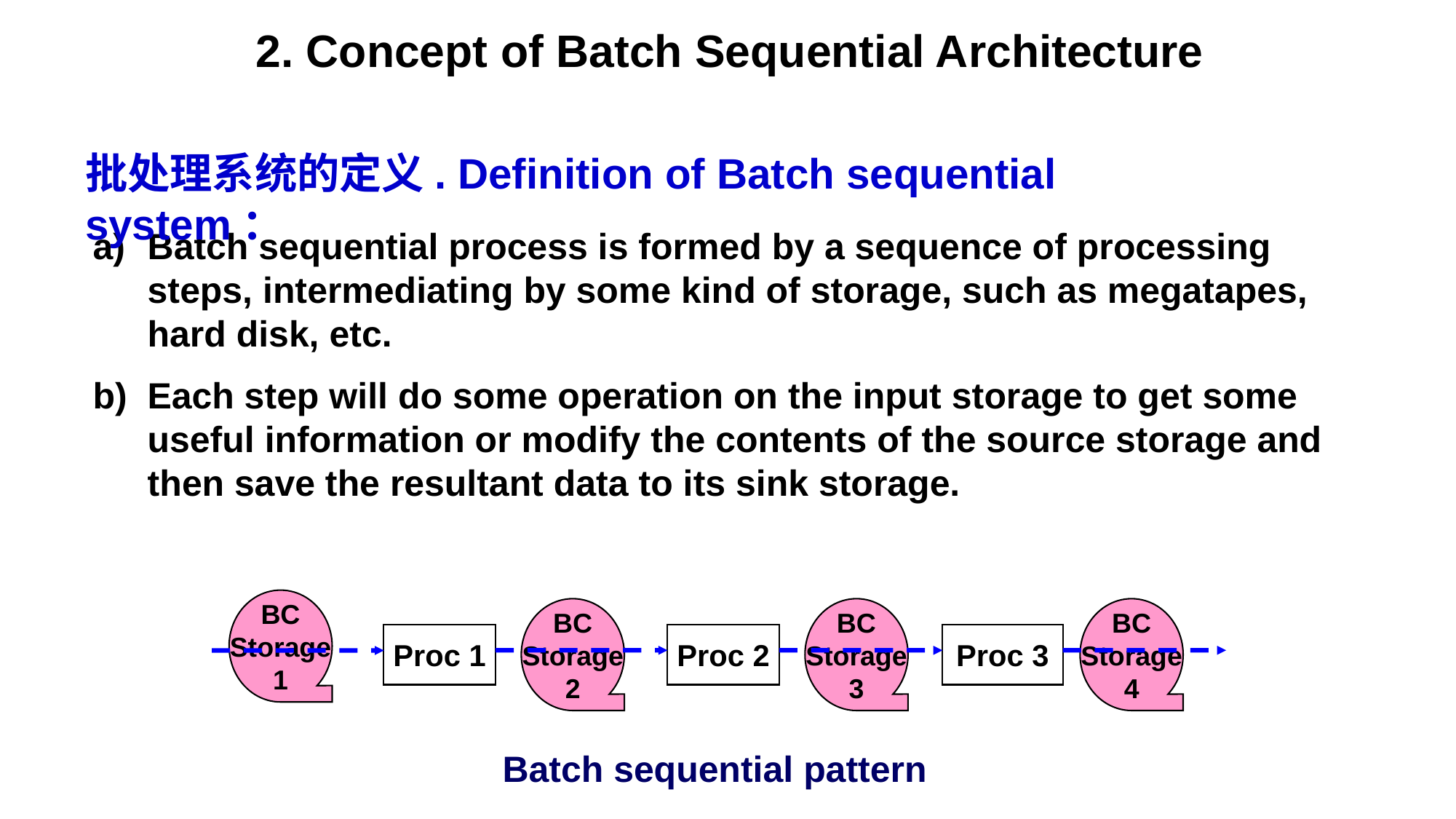

2. Concept of Batch Sequential Architecture
批处理系统的定义. Definition of Batch sequential system：
Batch sequential process is formed by a sequence of processing steps, intermediating by some kind of storage, such as megatapes, hard disk, etc.
Each step will do some operation on the input storage to get some useful information or modify the contents of the source storage and then save the resultant data to its sink storage.
BC
Storage
1
BC
Storage
2
BC
Storage
3
BC
Storage
4
Proc 1
Proc 2
Proc 3

Batch sequential pattern